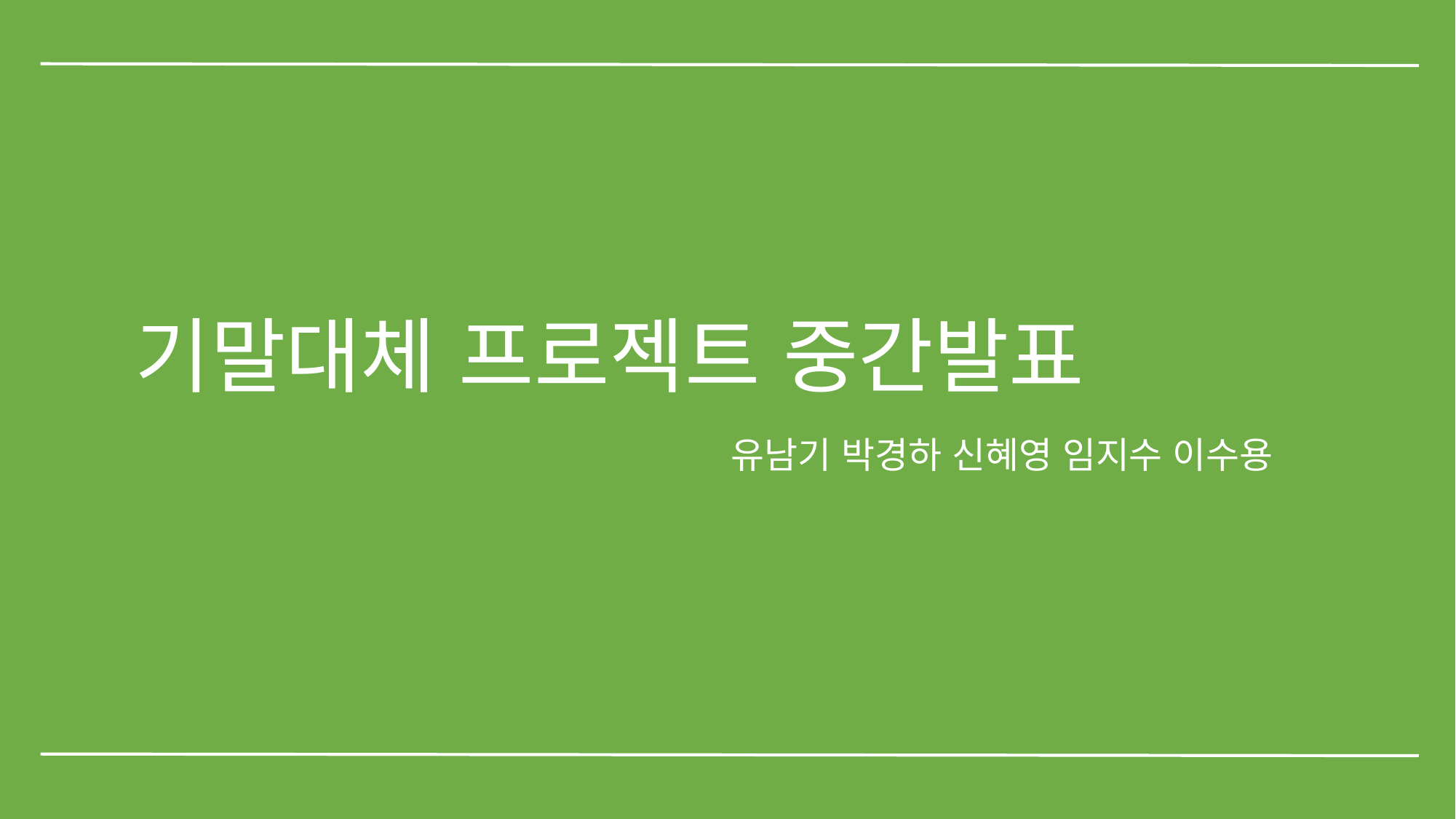

# 기말대체 프로젝트 중간발표
유남기 박경하 신혜영 임지수 이수용